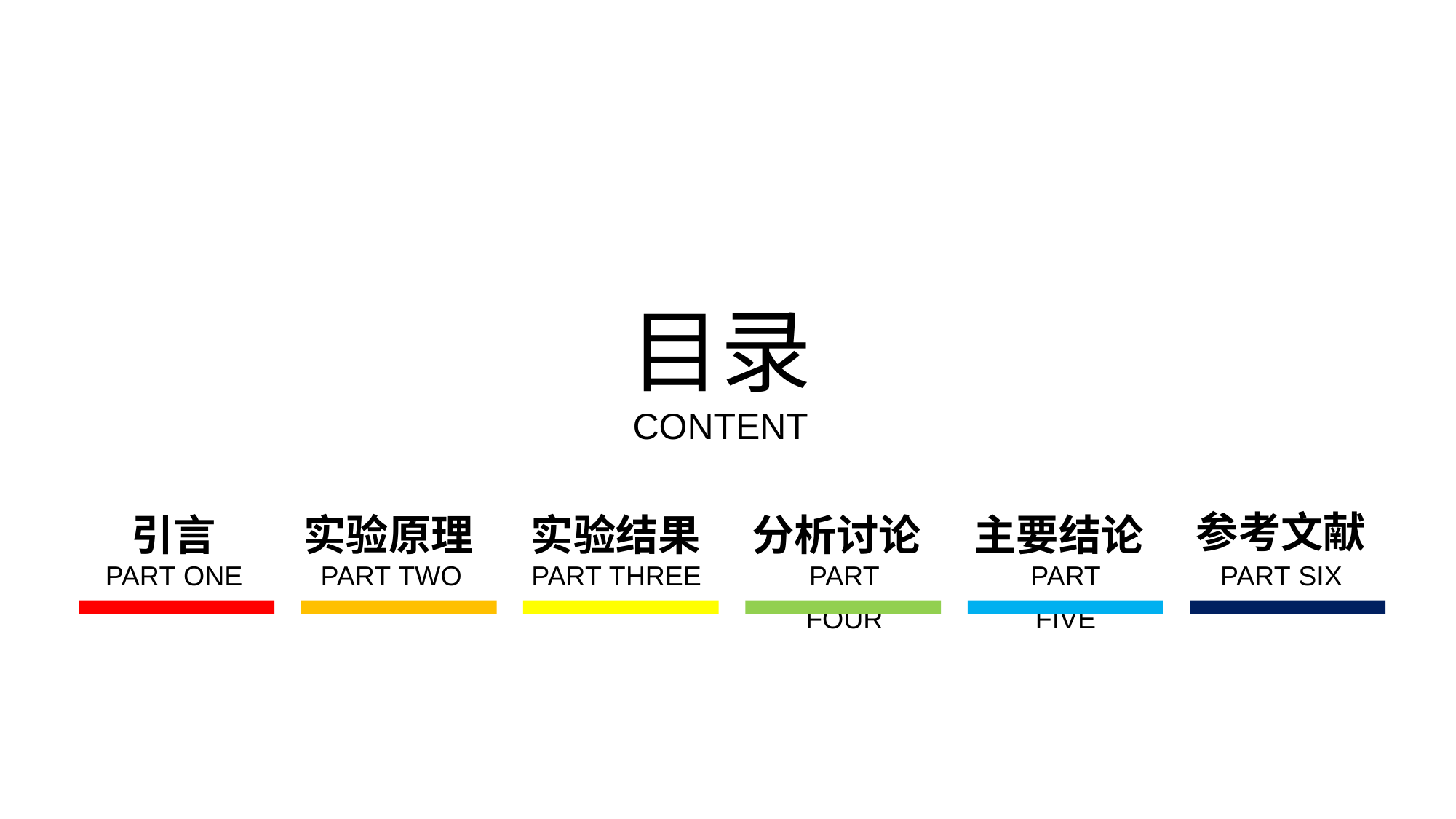

目录
CONTENT
参考文献
引言
实验原理
实验结果
分析讨论
主要结论
PART ONE
PART TWO
PART THREE
PART FOUR
PART FIVE
PART SIX